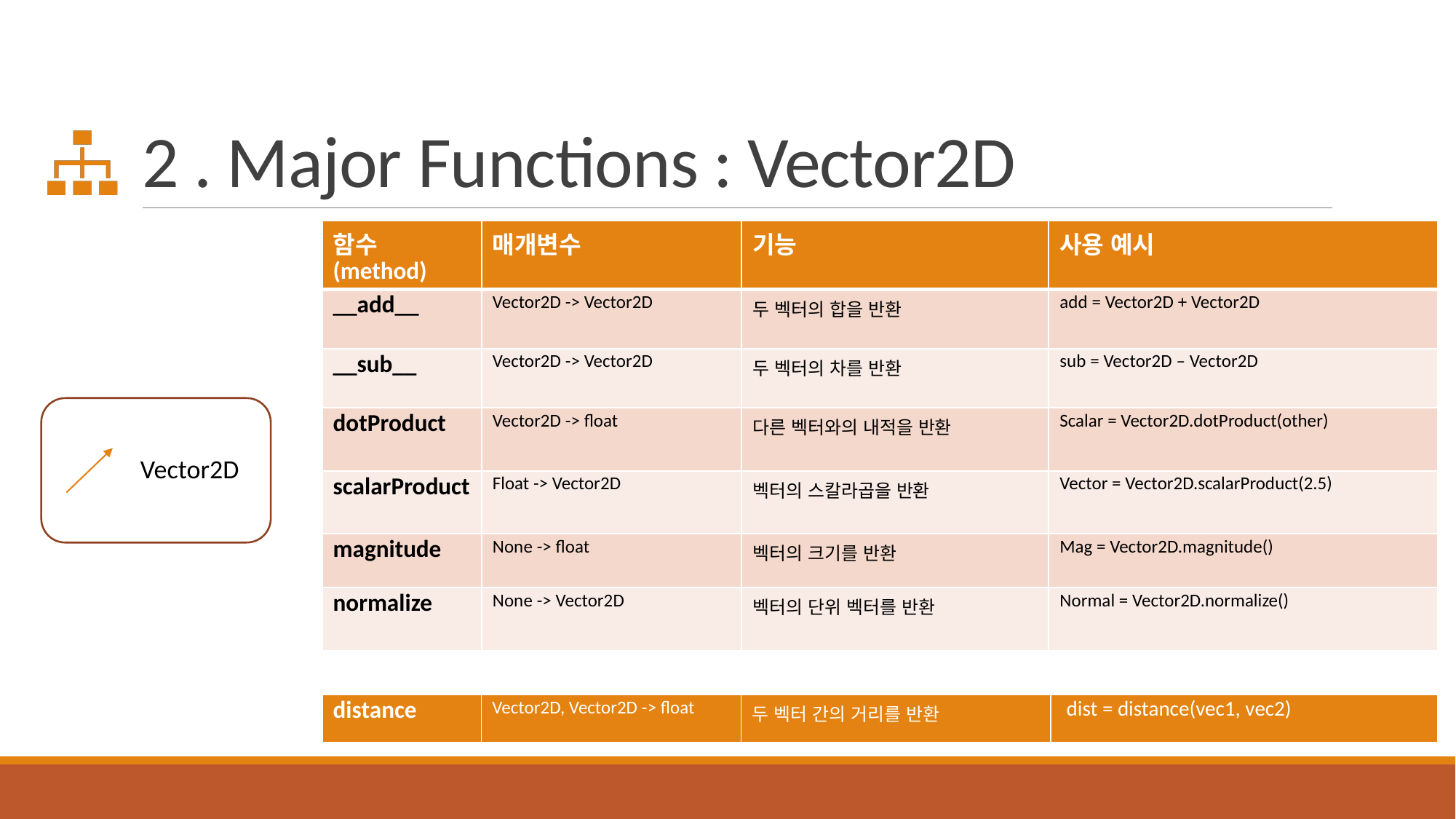

# 2 . Major Functions : Vector2D

| 함수(method) | 매개변수 | 기능 | 사용 예시 |
| --- | --- | --- | --- |
| \_\_add\_\_ | Vector2D -> Vector2D | 두 벡터의 합을 반환 | add = Vector2D + Vector2D |
| \_\_sub\_\_ | Vector2D -> Vector2D | 두 벡터의 차를 반환 | sub = Vector2D – Vector2D |
| dotProduct | Vector2D -> float | 다른 벡터와의 내적을 반환 | Scalar = Vector2D.dotProduct(other) |
| scalarProduct | Float -> Vector2D | 벡터의 스칼라곱을 반환 | Vector = Vector2D.scalarProduct(2.5) |
| magnitude | None -> float | 벡터의 크기를 반환 | Mag = Vector2D.magnitude() |
| normalize | None -> Vector2D | 벡터의 단위 벡터를 반환 | Normal = Vector2D.normalize() |

Vector2D
| distance | Vector2D, Vector2D -> float | 두 벡터 간의 거리를 반환 | dist = distance(vec1, vec2) |
| --- | --- | --- | --- |